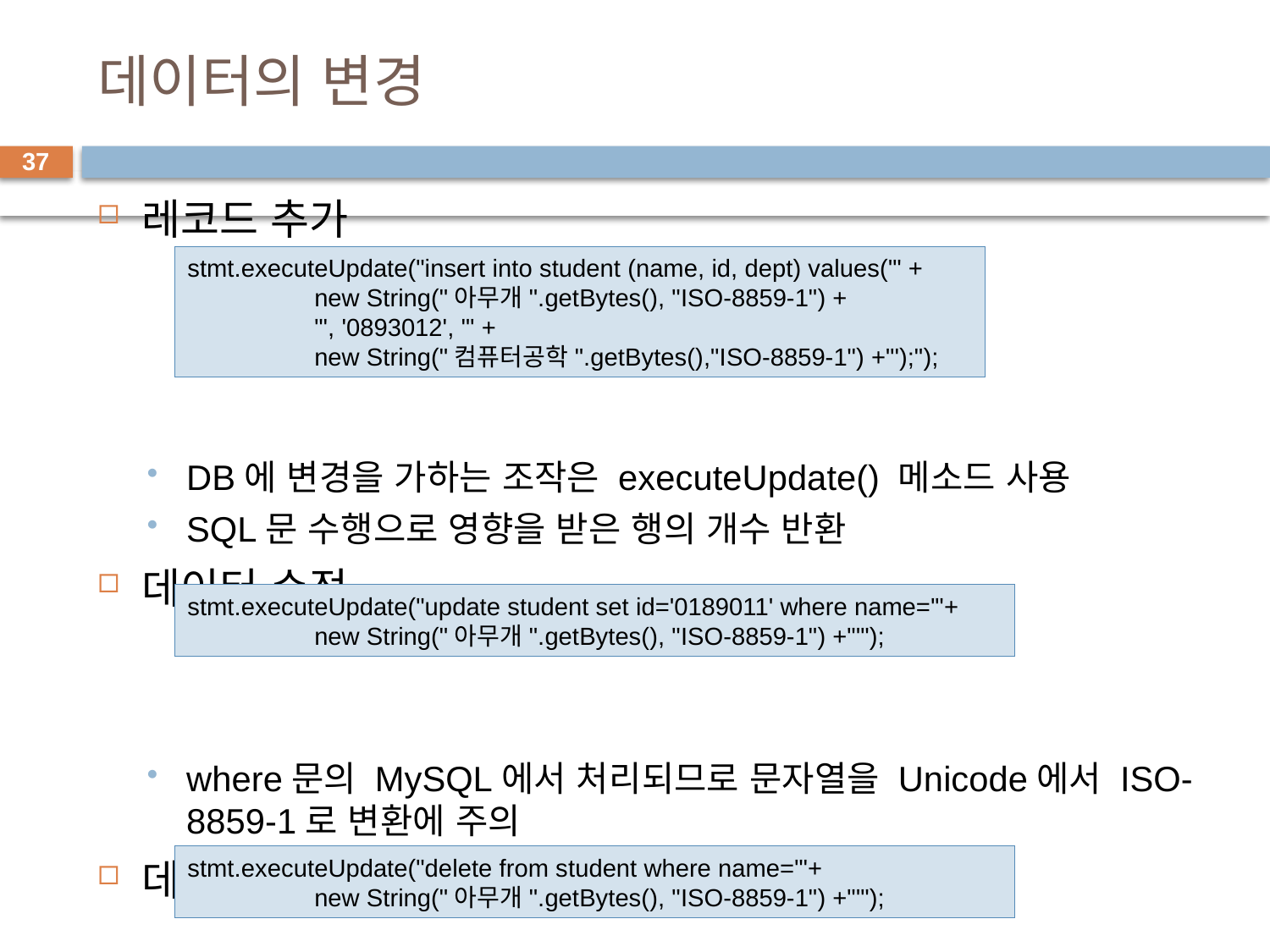

# 데이터의 변경
37
레코드 추가

DB에 변경을 가하는 조작은 executeUpdate() 메소드 사용
SQL문 수행으로 영향을 받은 행의 개수 반환
데이터 수정

where문의 MySQL에서 처리되므로 문자열을 Unicode에서 ISO-8859-1로 변환에 주의
데이터 삭제

stmt.executeUpdate("insert into student (name, id, dept) values('" +
	new String("아무개".getBytes(), "ISO-8859-1") +
	"', '0893012', '" +
	new String("컴퓨터공학".getBytes(),"ISO-8859-1") +"');");
stmt.executeUpdate("update student set id='0189011' where name='"+
	new String("아무개".getBytes(), "ISO-8859-1") +"'");
stmt.executeUpdate("delete from student where name='"+
	new String("아무개".getBytes(), "ISO-8859-1") +"'");